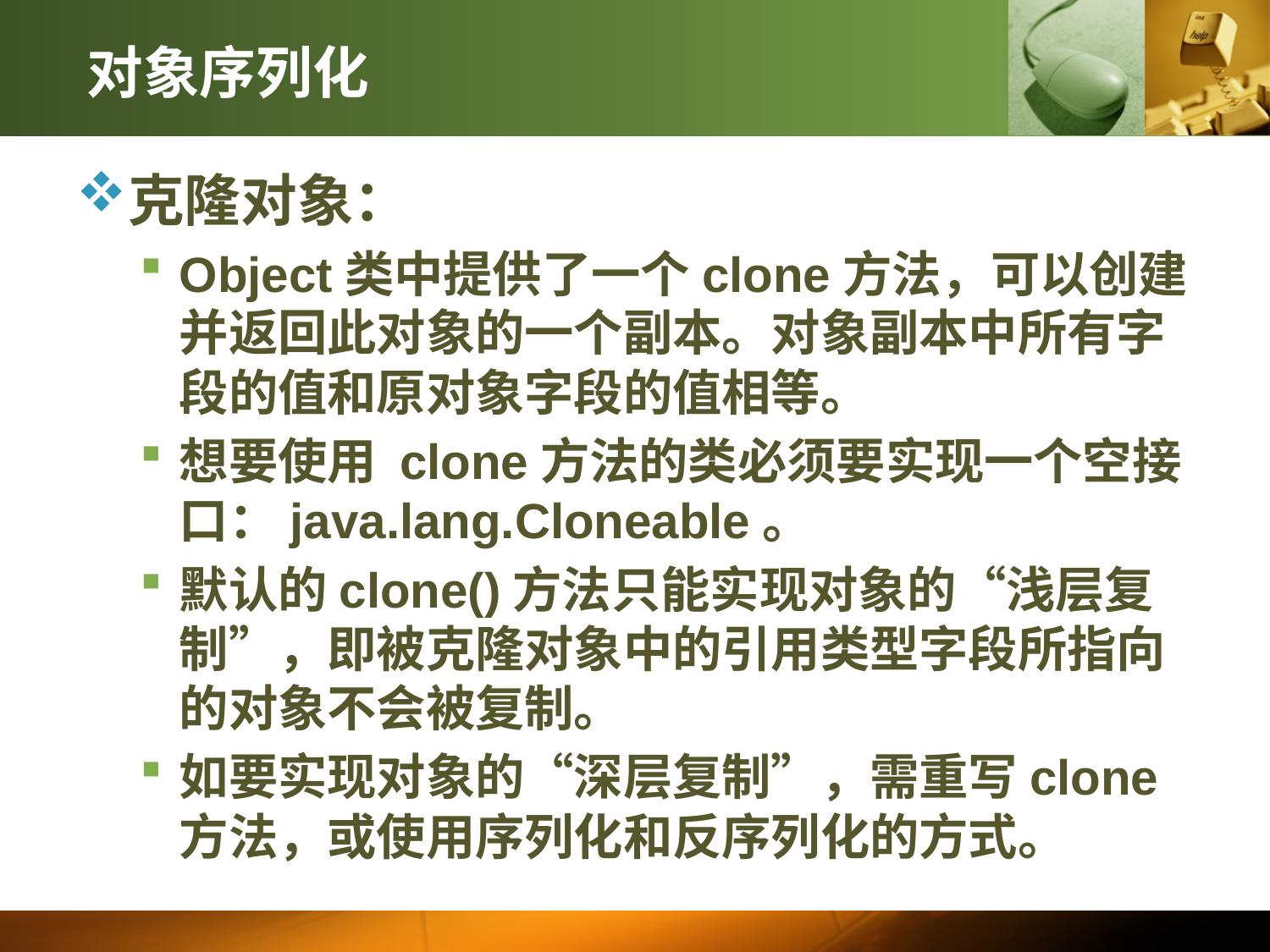

# 对象序列化
克隆对象：
Object类中提供了一个clone方法，可以创建并返回此对象的一个副本。对象副本中所有字段的值和原对象字段的值相等。
想要使用 clone方法的类必须要实现一个空接口：java.lang.Cloneable。
默认的clone()方法只能实现对象的“浅层复制”，即被克隆对象中的引用类型字段所指向的对象不会被复制。
如要实现对象的“深层复制”，需重写clone方法，或使用序列化和反序列化的方式。